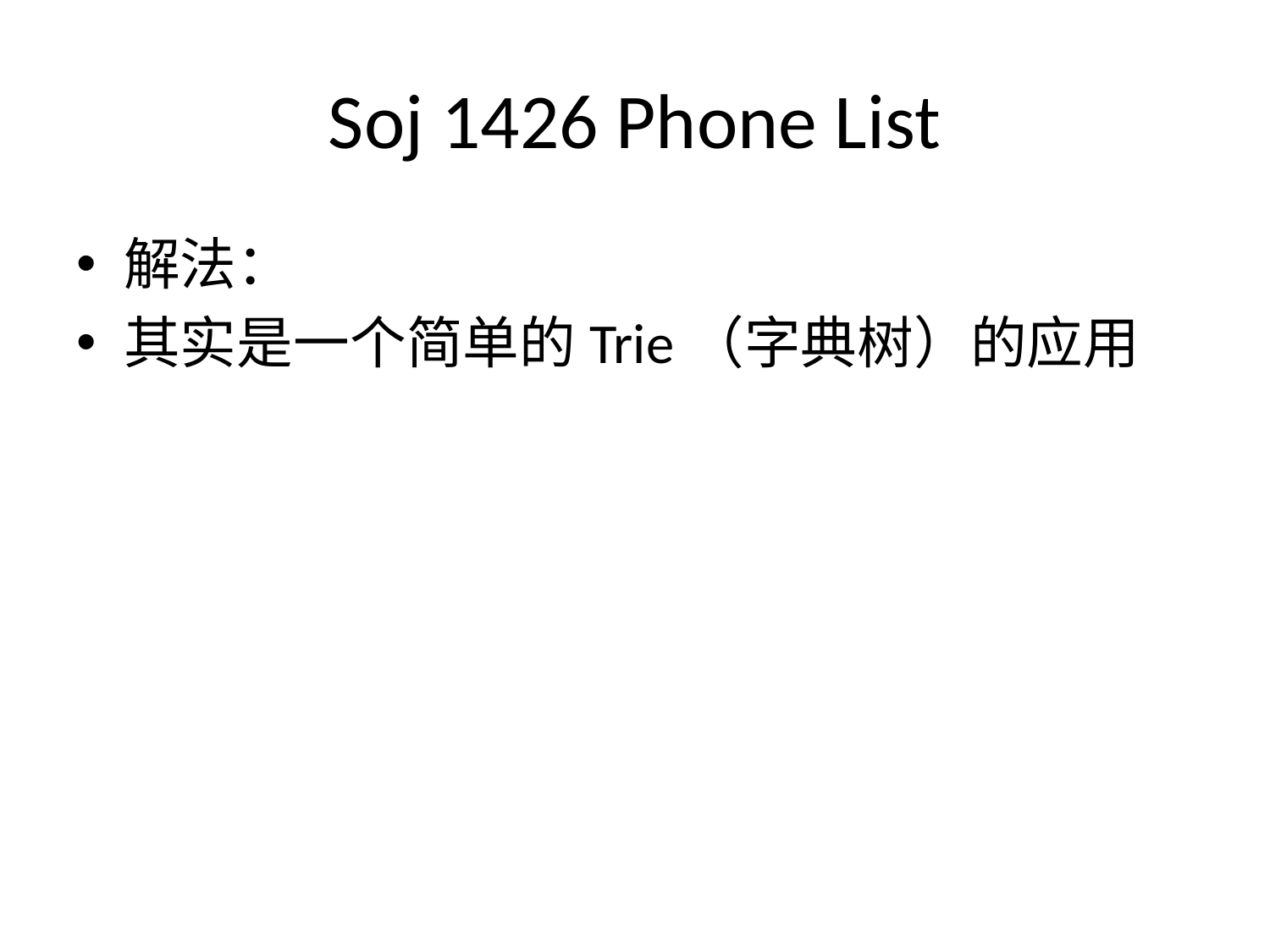

# Soj 1426 Phone List
解法：
其实是一个简单的Trie（字典树）的应用